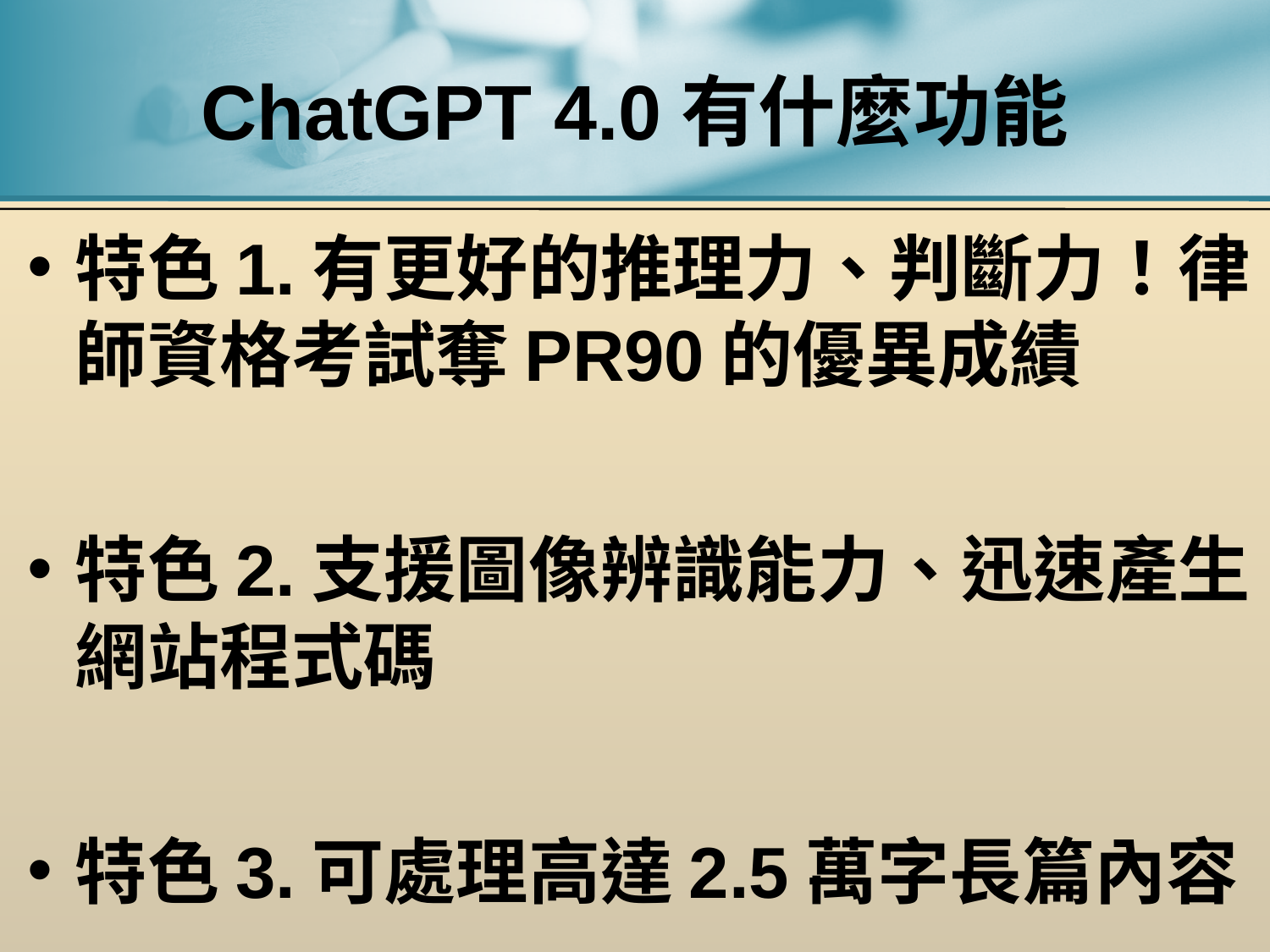

# ChatGPT 4.0有什麼功能
特色1.有更好的推理力、判斷力！律師資格考試奪PR90的優異成績

特色2.支援圖像辨識能力、迅速產生網站程式碼

特色3.可處理高達2.5萬字長篇內容